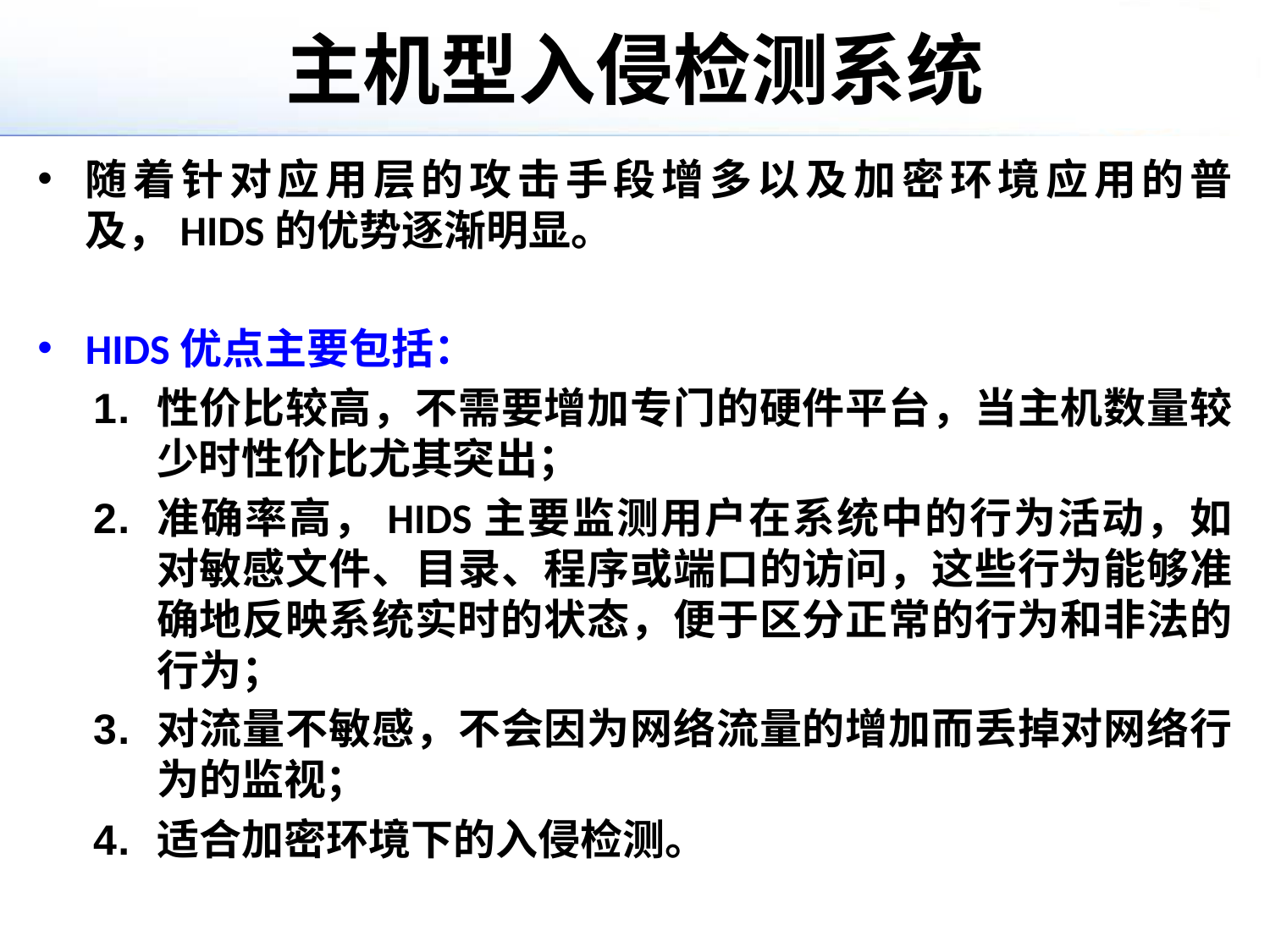

# 主机型入侵检测系统
随着针对应用层的攻击手段增多以及加密环境应用的普及，HIDS的优势逐渐明显。

HIDS优点主要包括：
性价比较高，不需要增加专门的硬件平台，当主机数量较少时性价比尤其突出；
准确率高，HIDS主要监测用户在系统中的行为活动，如对敏感文件、目录、程序或端口的访问，这些行为能够准确地反映系统实时的状态，便于区分正常的行为和非法的行为；
对流量不敏感，不会因为网络流量的增加而丢掉对网络行为的监视；
适合加密环境下的入侵检测。